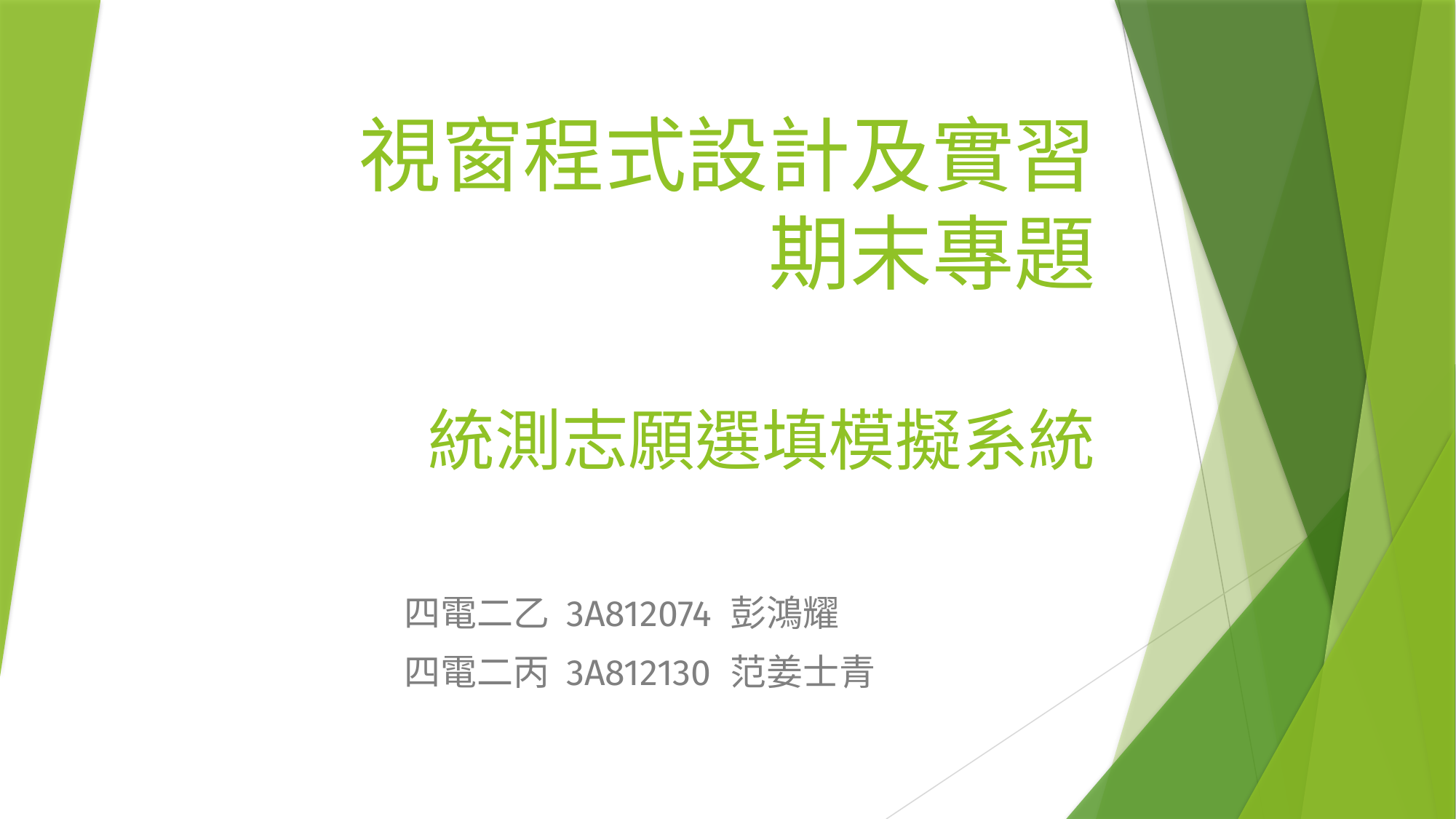

# 視窗程式設計及實習 期末專題 統測志願選填模擬系統
四電二乙 3A812074 彭鴻耀
四電二丙 3A812130 范姜士青